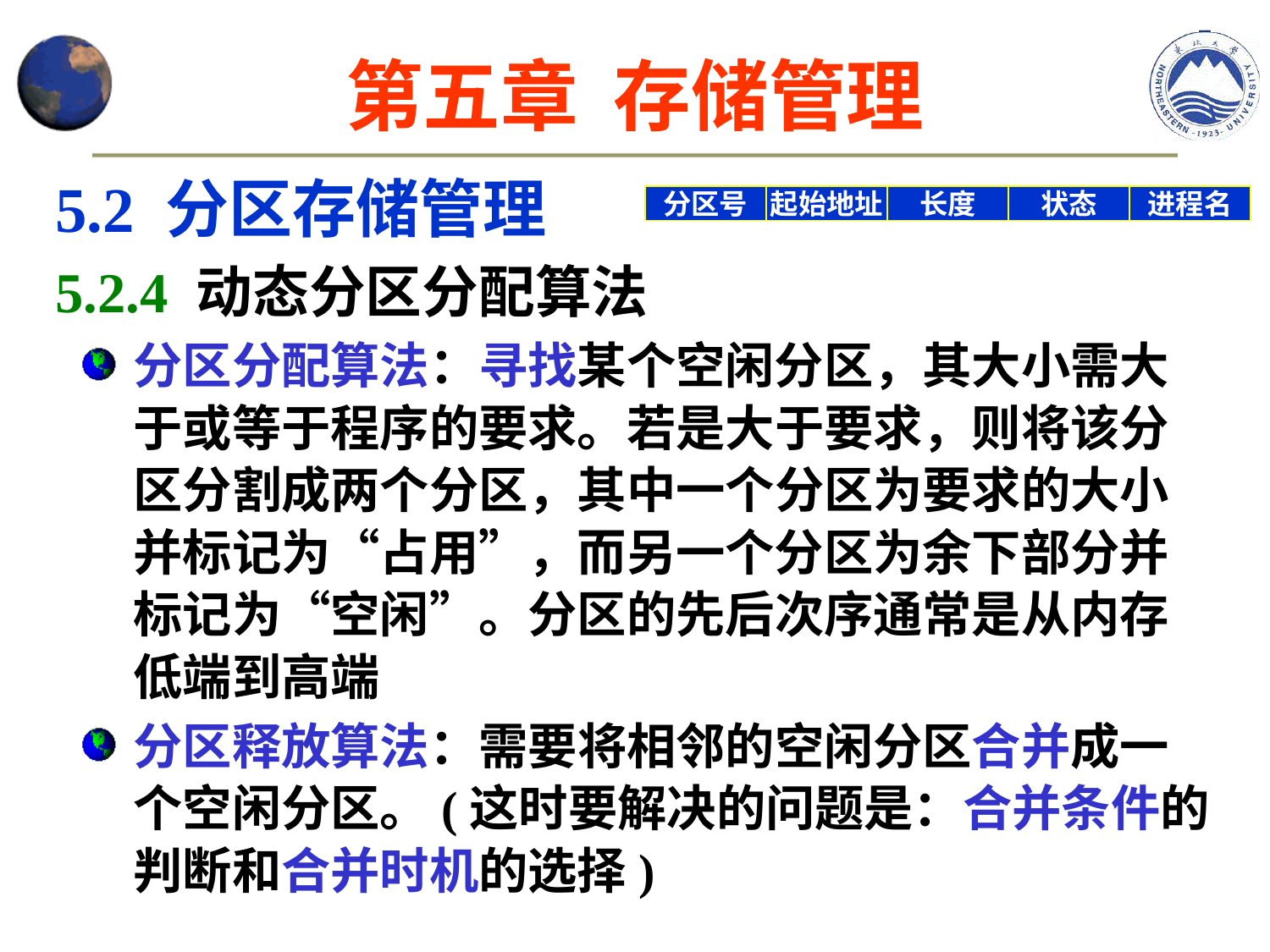

第五章  存储管理
5.2 分区存储管理
5.2.4 动态分区分配算法
分区分配算法：寻找某个空闲分区，其大小需大于或等于程序的要求。若是大于要求，则将该分区分割成两个分区，其中一个分区为要求的大小并标记为“占用”，而另一个分区为余下部分并标记为“空闲”。分区的先后次序通常是从内存低端到高端
分区释放算法：需要将相邻的空闲分区合并成一个空闲分区。(这时要解决的问题是：合并条件的判断和合并时机的选择)
分区号
起始地址
长度
状态
进程名